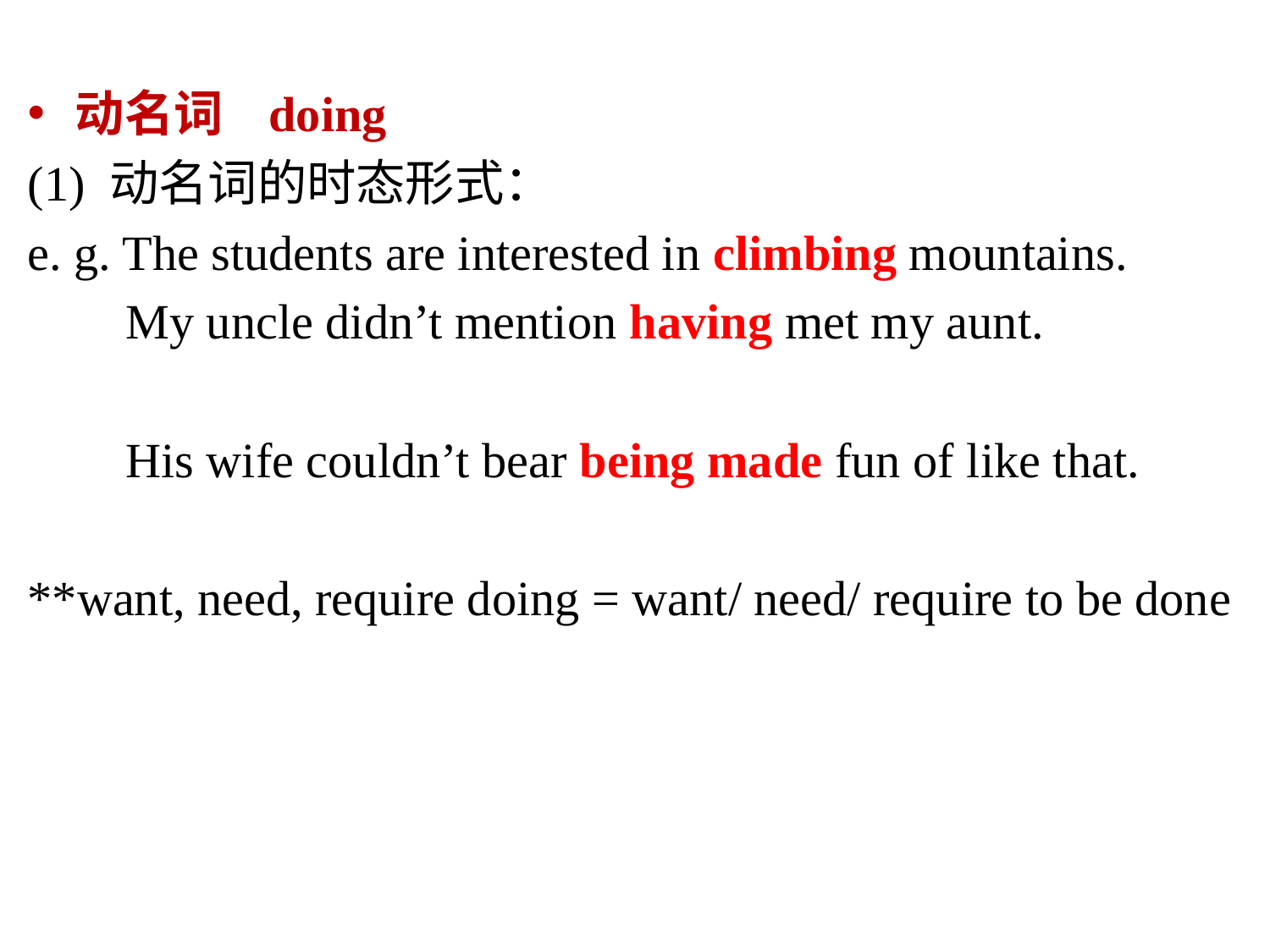

动名词   doing
(1) 动名词的时态形式：
e. g. The students are interested in climbing mountains.
        My uncle didn’t mention having met my aunt.

        His wife couldn’t bear being made fun of like that.

**want, need, require doing = want/ need/ require to be done